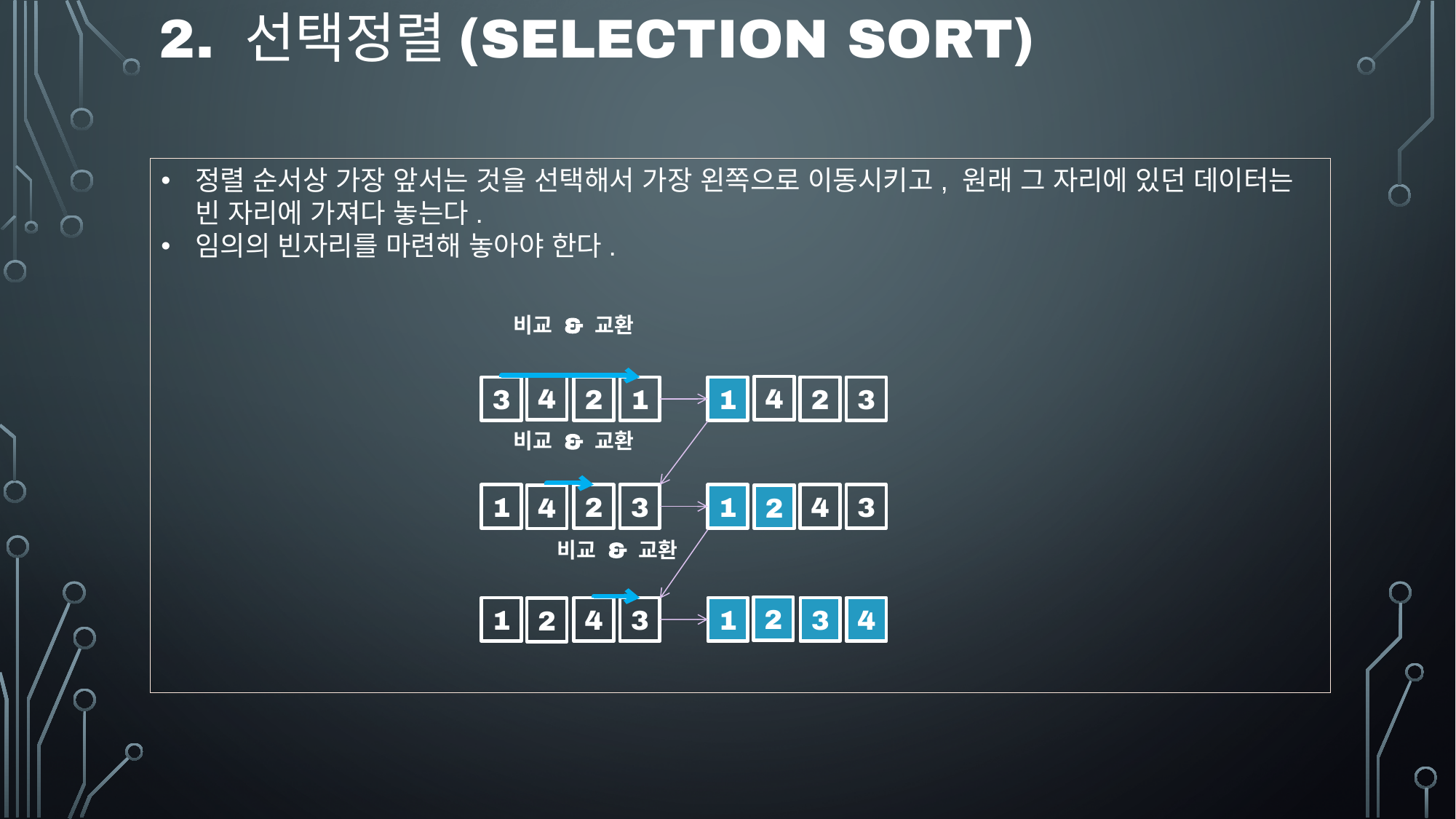

2. 선택정렬(Selection Sort)
정렬 순서상 가장 앞서는 것을 선택해서 가장 왼쪽으로 이동시키고, 원래 그 자리에 있던 데이터는 빈 자리에 가져다 놓는다.
임의의 빈자리를 마련해 놓아야 한다.

비교 & 교환
4
3
2
1
4
1
2
3
비교 & 교환
1
2
3
4
1
4
3
2
비교 & 교환
2
1
3
4
1
4
3
2